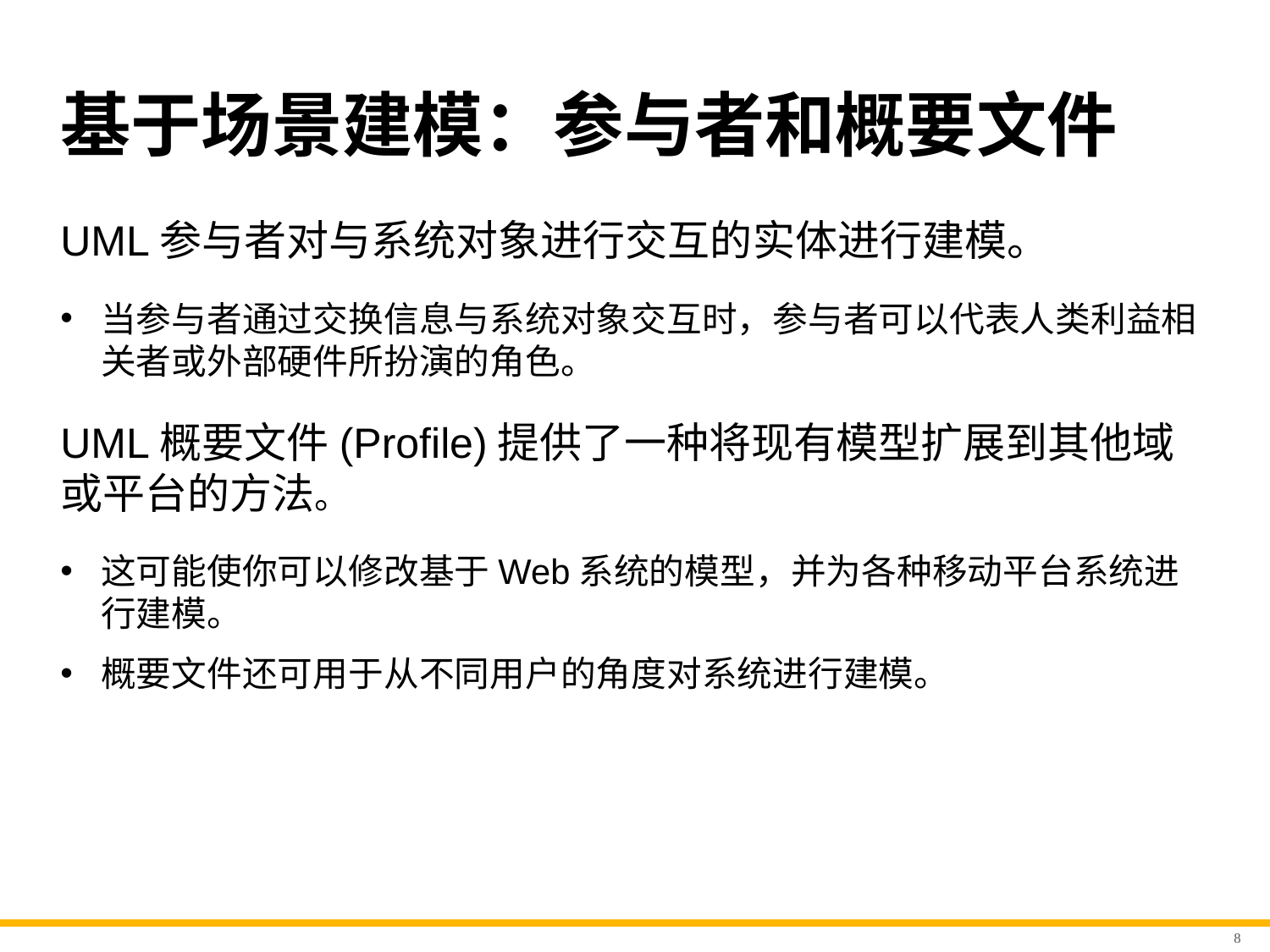

# 基于场景建模：参与者和概要文件
UML参与者对与系统对象进行交互的实体进行建模。
当参与者通过交换信息与系统对象交互时，参与者可以代表人类利益相关者或外部硬件所扮演的角色。
UML概要文件(Profile)提供了一种将现有模型扩展到其他域或平台的方法。
这可能使你可以修改基于Web系统的模型，并为各种移动平台系统进行建模。
概要文件还可用于从不同用户的角度对系统进行建模。
8